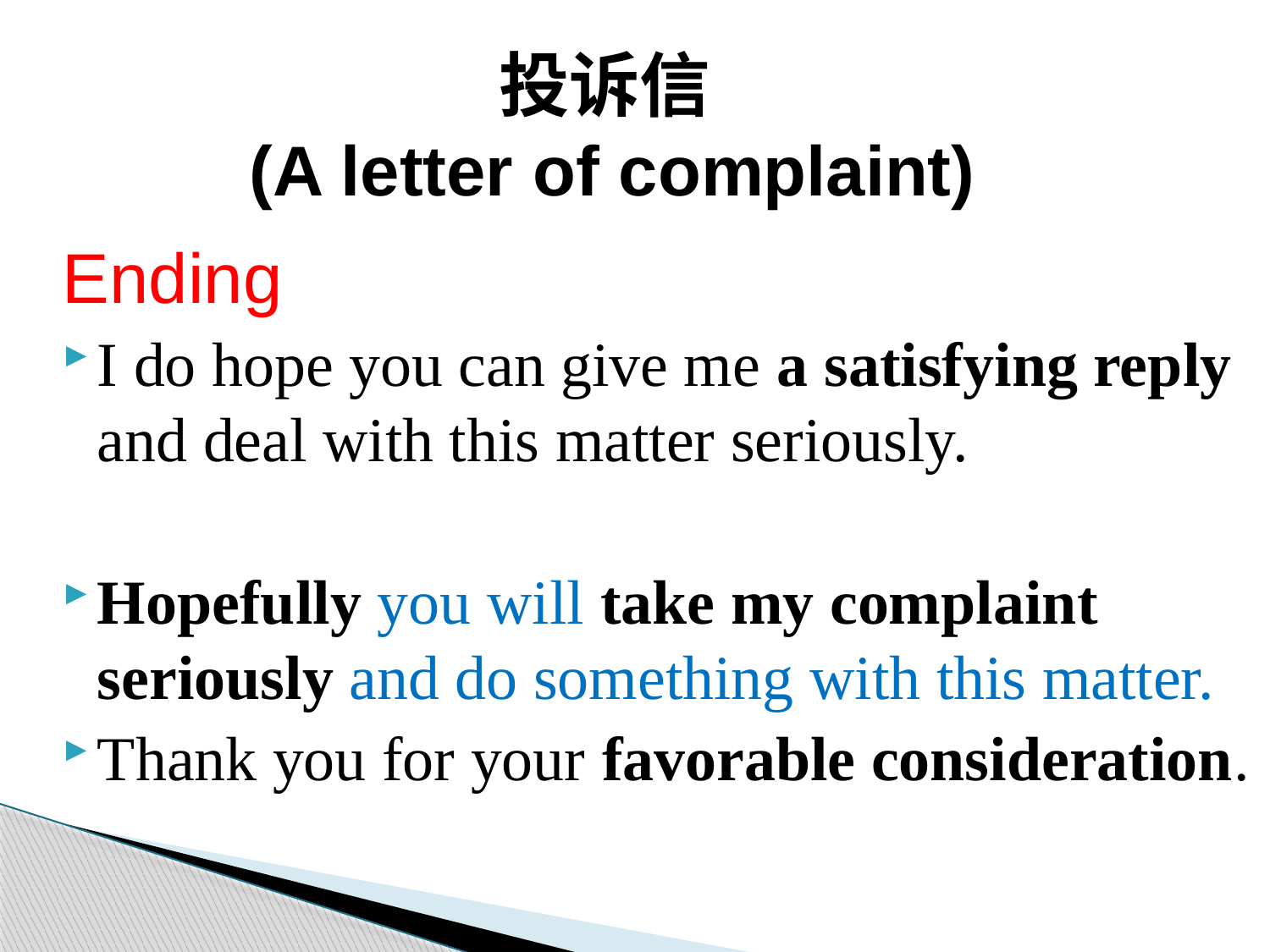

# 投诉信 (A letter of complaint)
Ending
I do hope you can give me a satisfying reply and deal with this matter seriously.

Hopefully you will take my complaint seriously and do something with this matter.
Thank you for your favorable consideration.